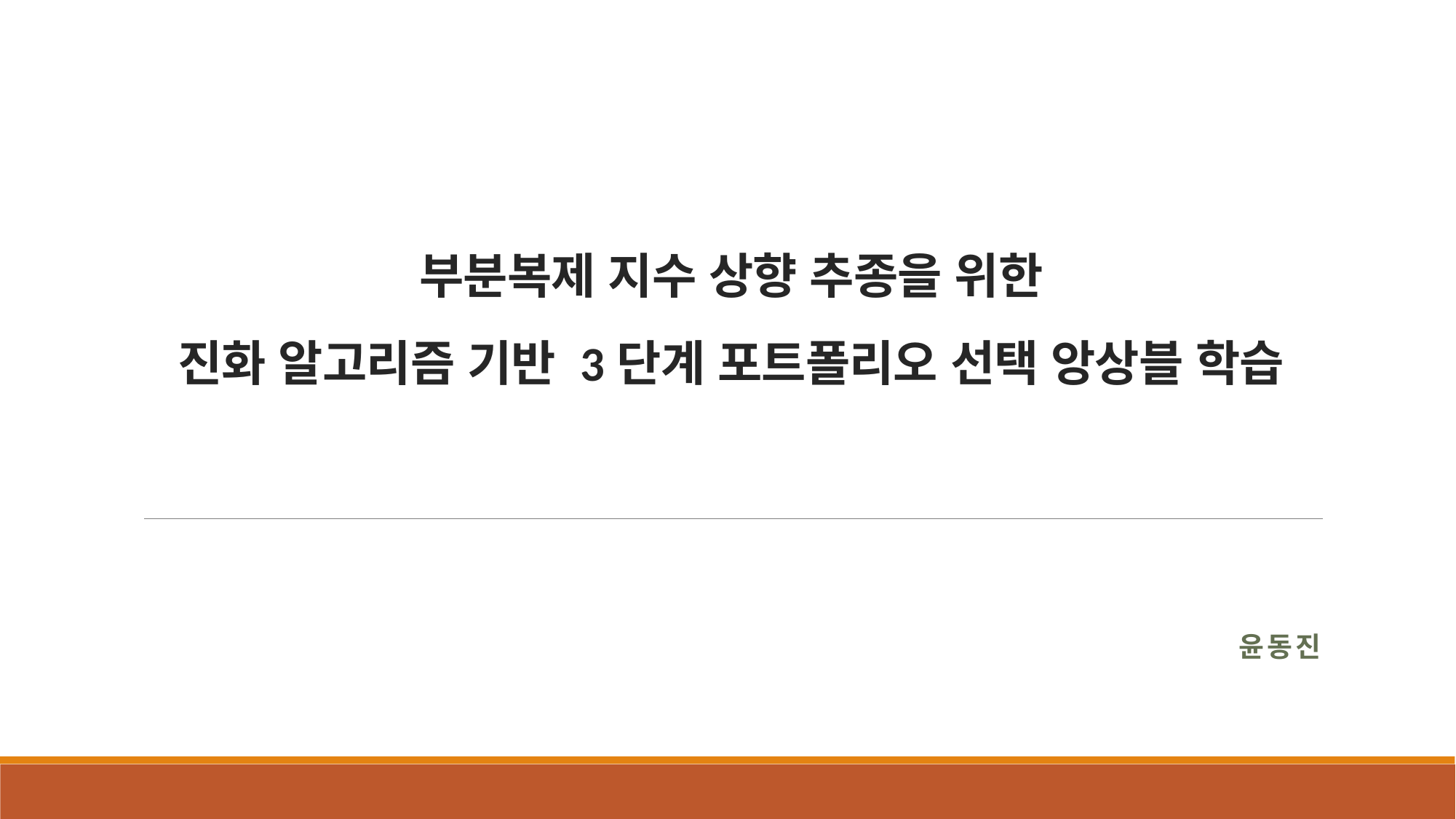

# 부분복제 지수 상향 추종을 위한 진화 알고리즘 기반 3단계 포트폴리오 선택 앙상블 학습

윤동진